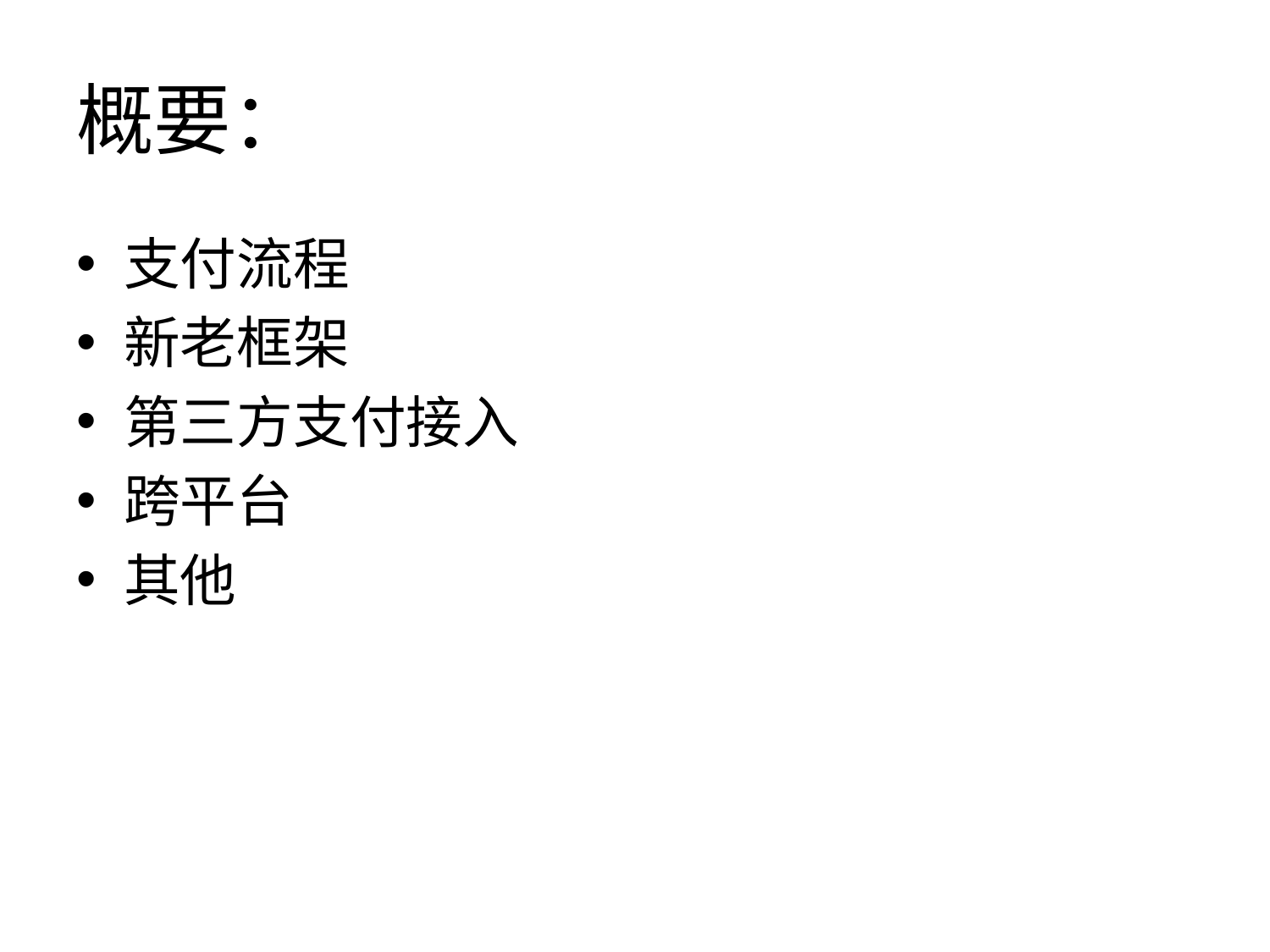

# 概要：
支付流程
新老框架
第三方支付接入
跨平台
其他